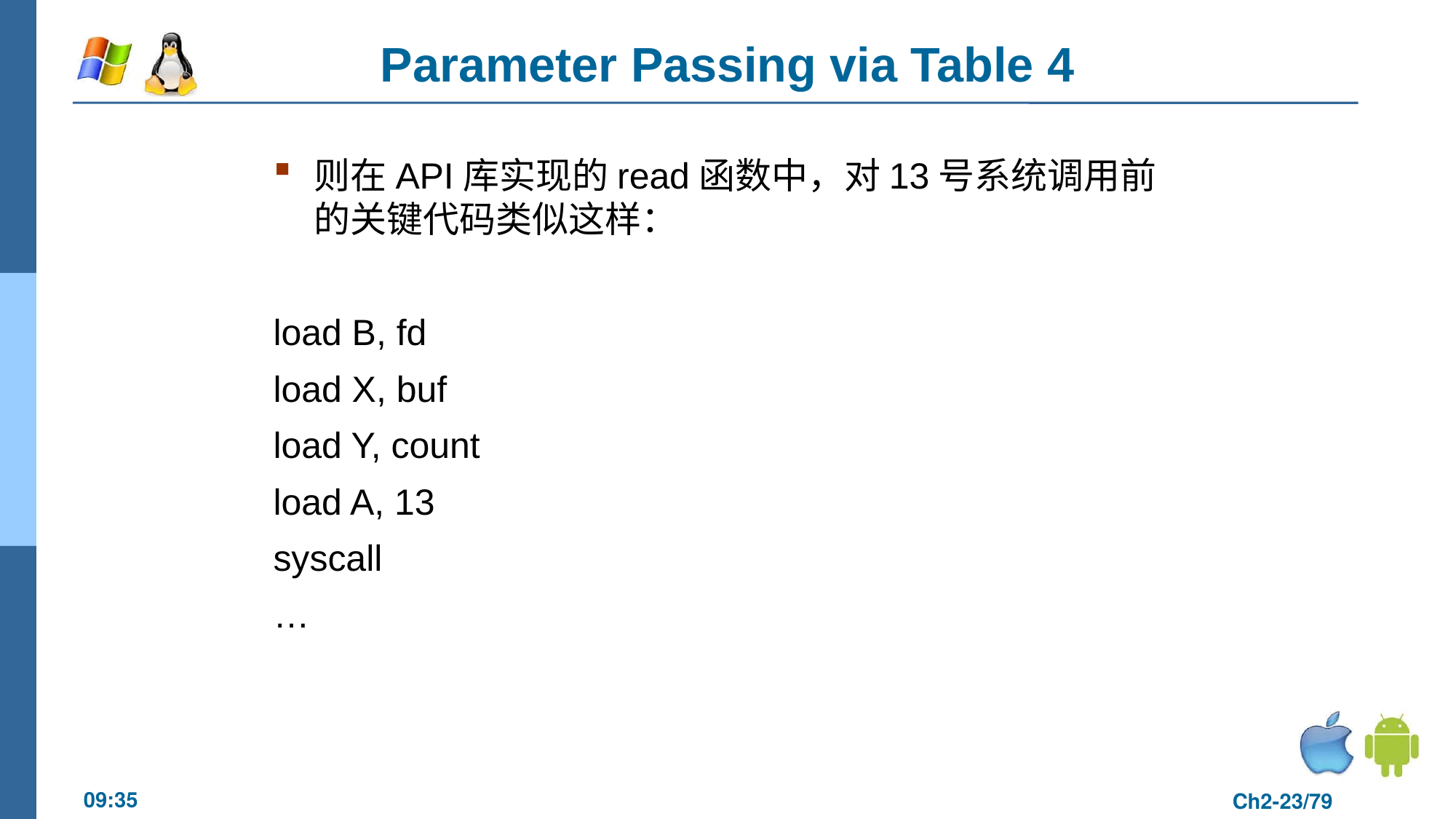

# Parameter Passing via Table 4
则在API库实现的read函数中，对13号系统调用前的关键代码类似这样：

load B, fd
load X, buf
load Y, count
load A, 13
syscall
…